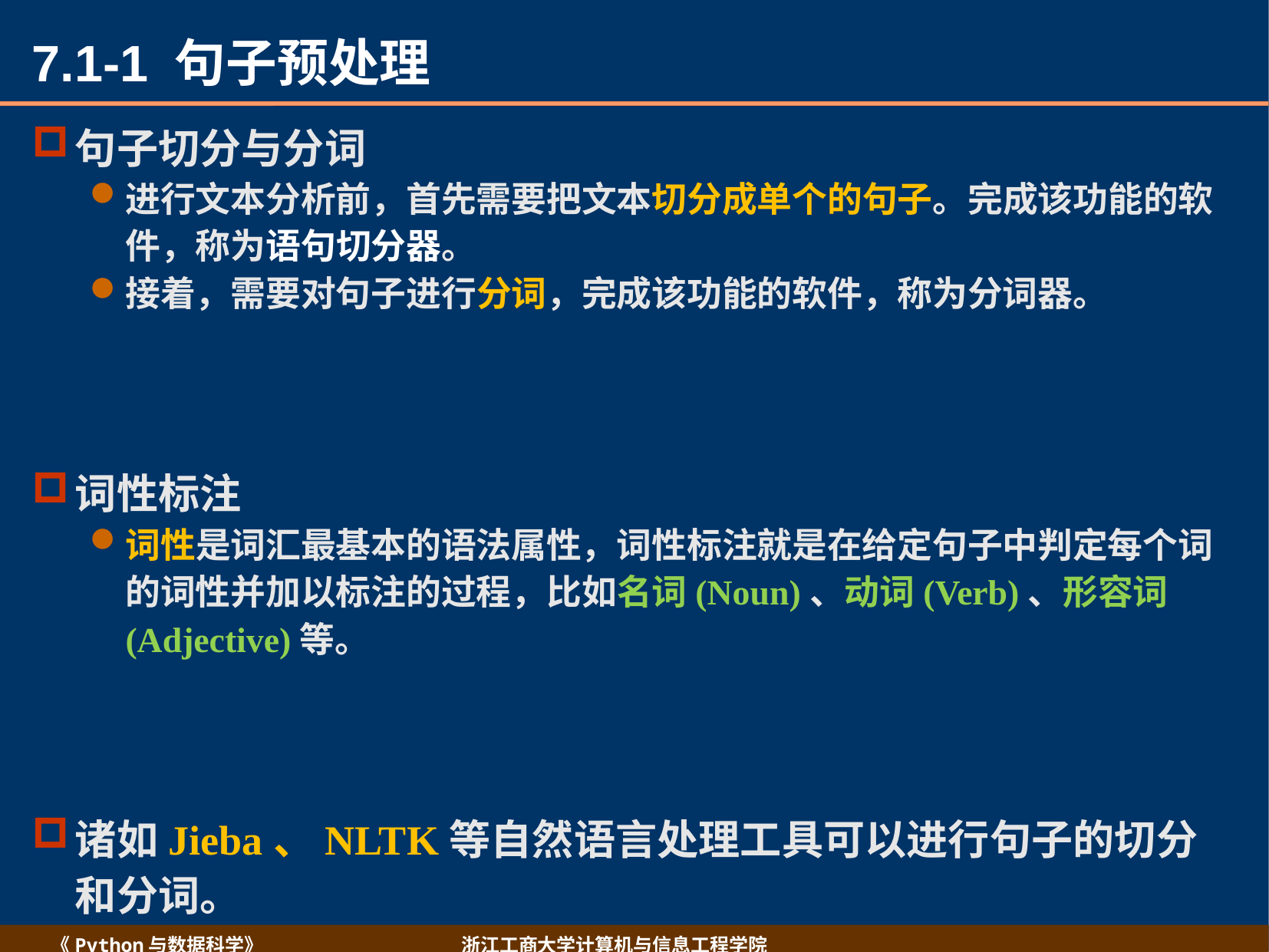

# 7.1-1 句子预处理
句子切分与分词
进行文本分析前，首先需要把文本切分成单个的句子。完成该功能的软件，称为语句切分器。
接着，需要对句子进行分词，完成该功能的软件，称为分词器。

词性标注
词性是词汇最基本的语法属性，词性标注就是在给定句子中判定每个词的词性并加以标注的过程，比如名词(Noun)、动词(Verb)、形容词(Adjective)等。

诸如Jieba、NLTK等自然语言处理工具可以进行句子的切分和分词。